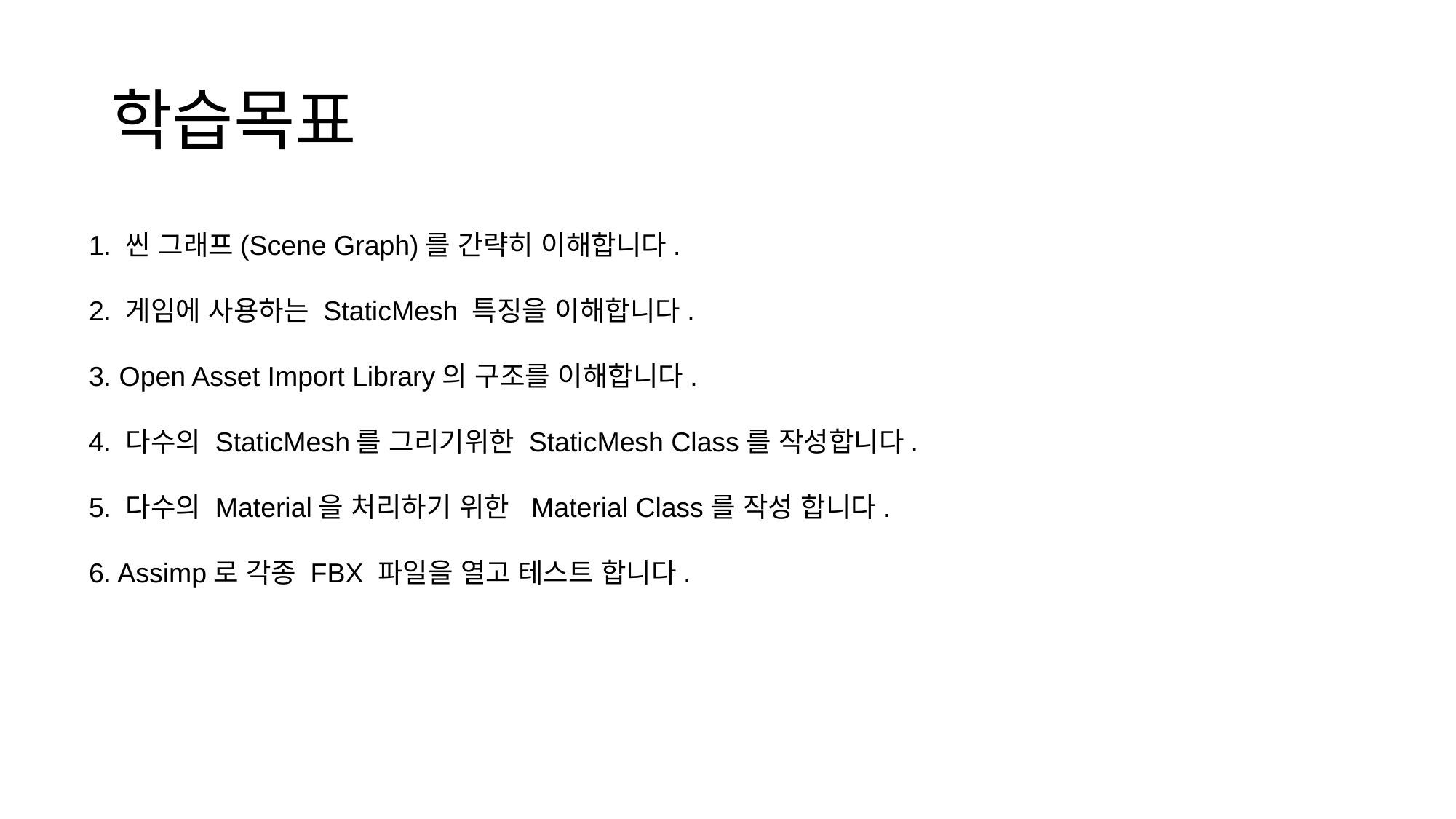

# 학습목표
1. 씬 그래프(Scene Graph)를 간략히 이해합니다.

2. 게임에 사용하는 StaticMesh 특징을 이해합니다.

3. Open Asset Import Library의 구조를 이해합니다.

4. 다수의 StaticMesh를 그리기위한 StaticMesh Class를 작성합니다.

5. 다수의 Material을 처리하기 위한  Material Class를 작성 합니다.

6. Assimp로 각종 FBX 파일을 열고 테스트 합니다.